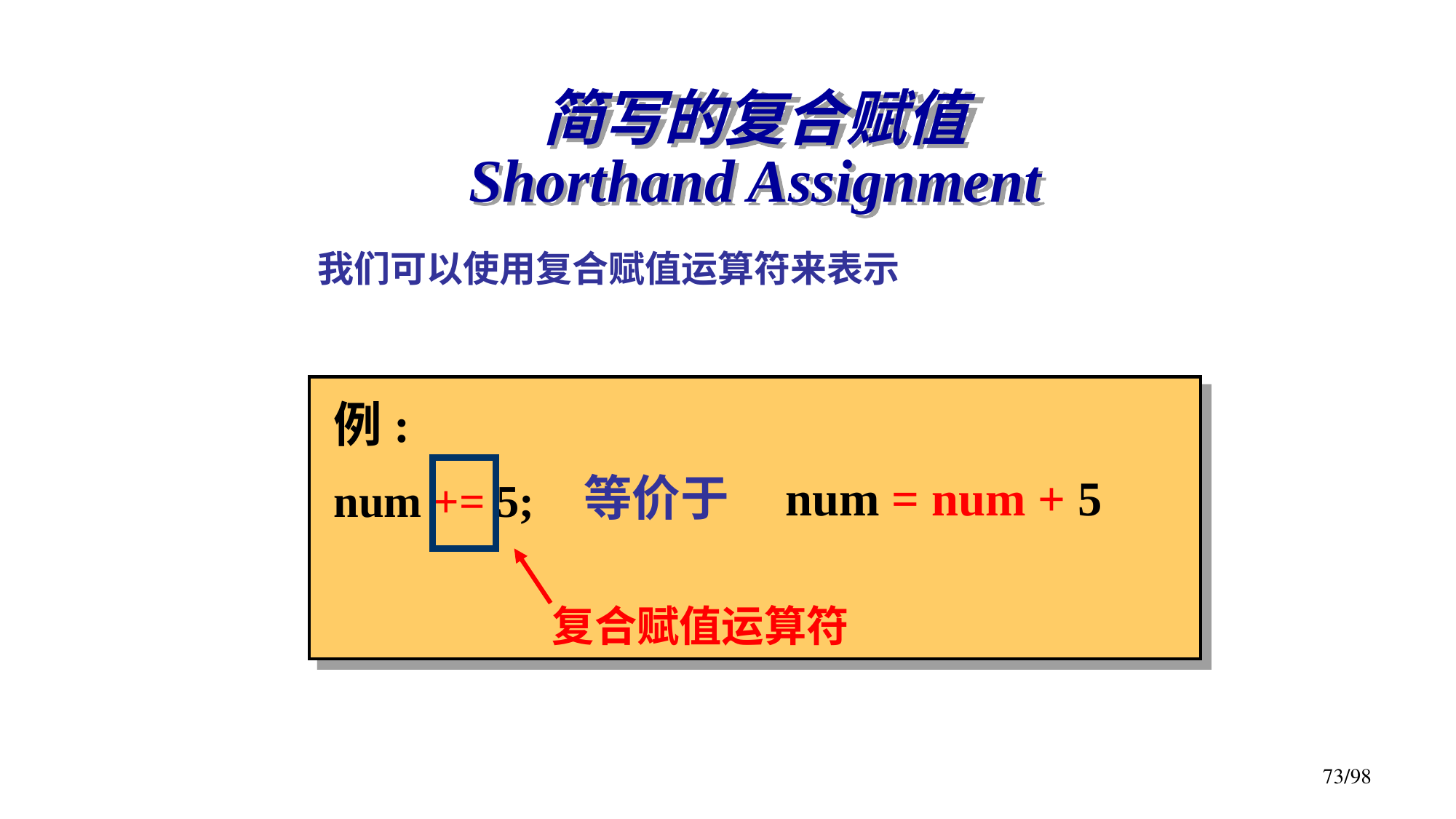

# 简写的复合赋值 Shorthand Assignment
我们可以使用复合赋值运算符来表示
例:
num += 5;

复合赋值运算符
等价于    num = num + 5